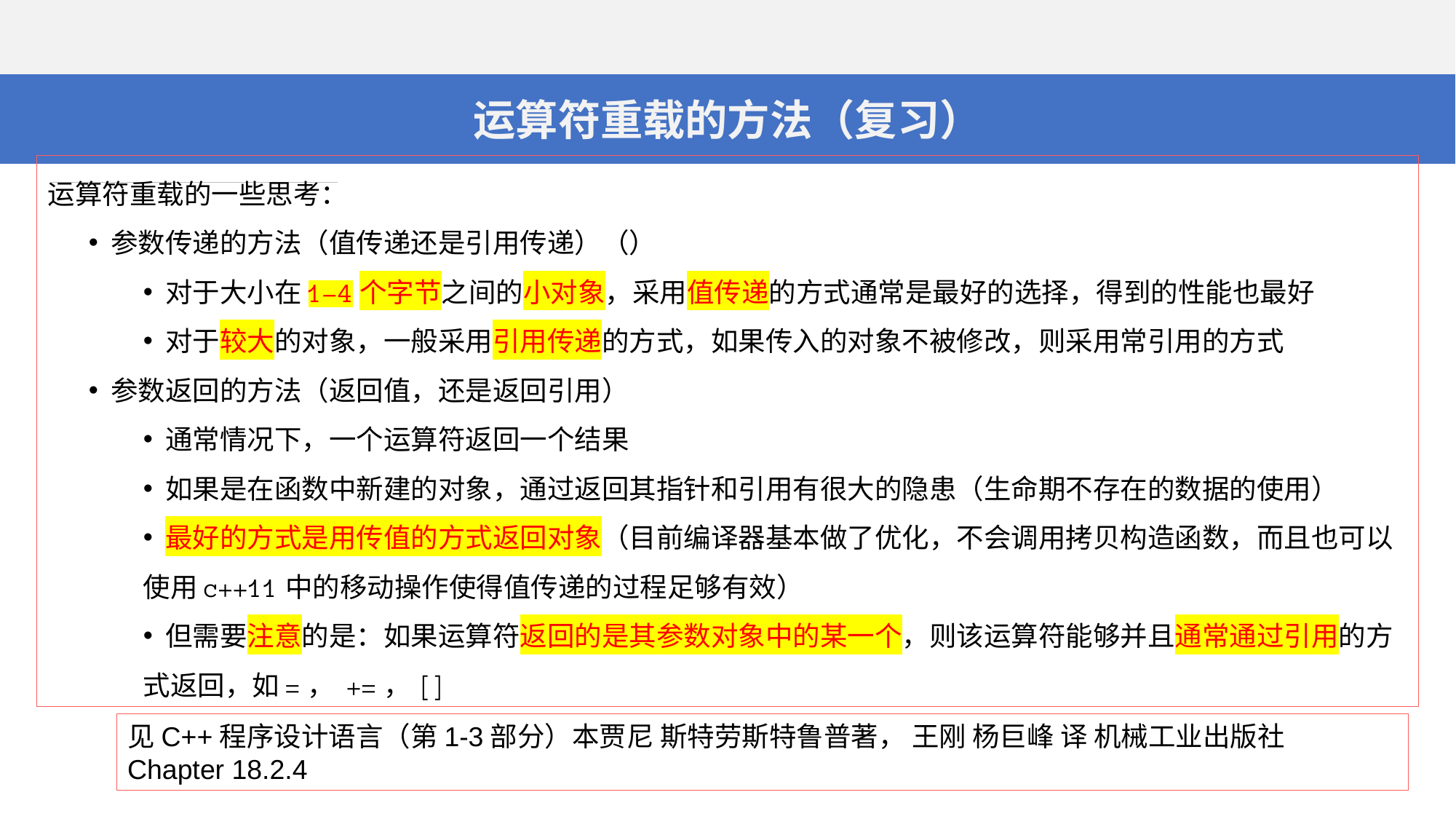

运算符重载的方法（复习）
运算符重载的一些思考：
 参数传递的方法（值传递还是引用传递）（）
 对于大小在1-4个字节之间的小对象，采用值传递的方式通常是最好的选择，得到的性能也最好
 对于较大的对象，一般采用引用传递的方式，如果传入的对象不被修改，则采用常引用的方式
 参数返回的方法（返回值，还是返回引用）
 通常情况下，一个运算符返回一个结果
 如果是在函数中新建的对象，通过返回其指针和引用有很大的隐患（生命期不存在的数据的使用）
 最好的方式是用传值的方式返回对象（目前编译器基本做了优化，不会调用拷贝构造函数，而且也可以使用c++11中的移动操作使得值传递的过程足够有效）
 但需要注意的是：如果运算符返回的是其参数对象中的某一个，则该运算符能够并且通常通过引用的方式返回，如=， +=，[]
见C++程序设计语言（第1-3部分）本贾尼 斯特劳斯特鲁普著， 王刚 杨巨峰 译 机械工业出版社
Chapter 18.2.4